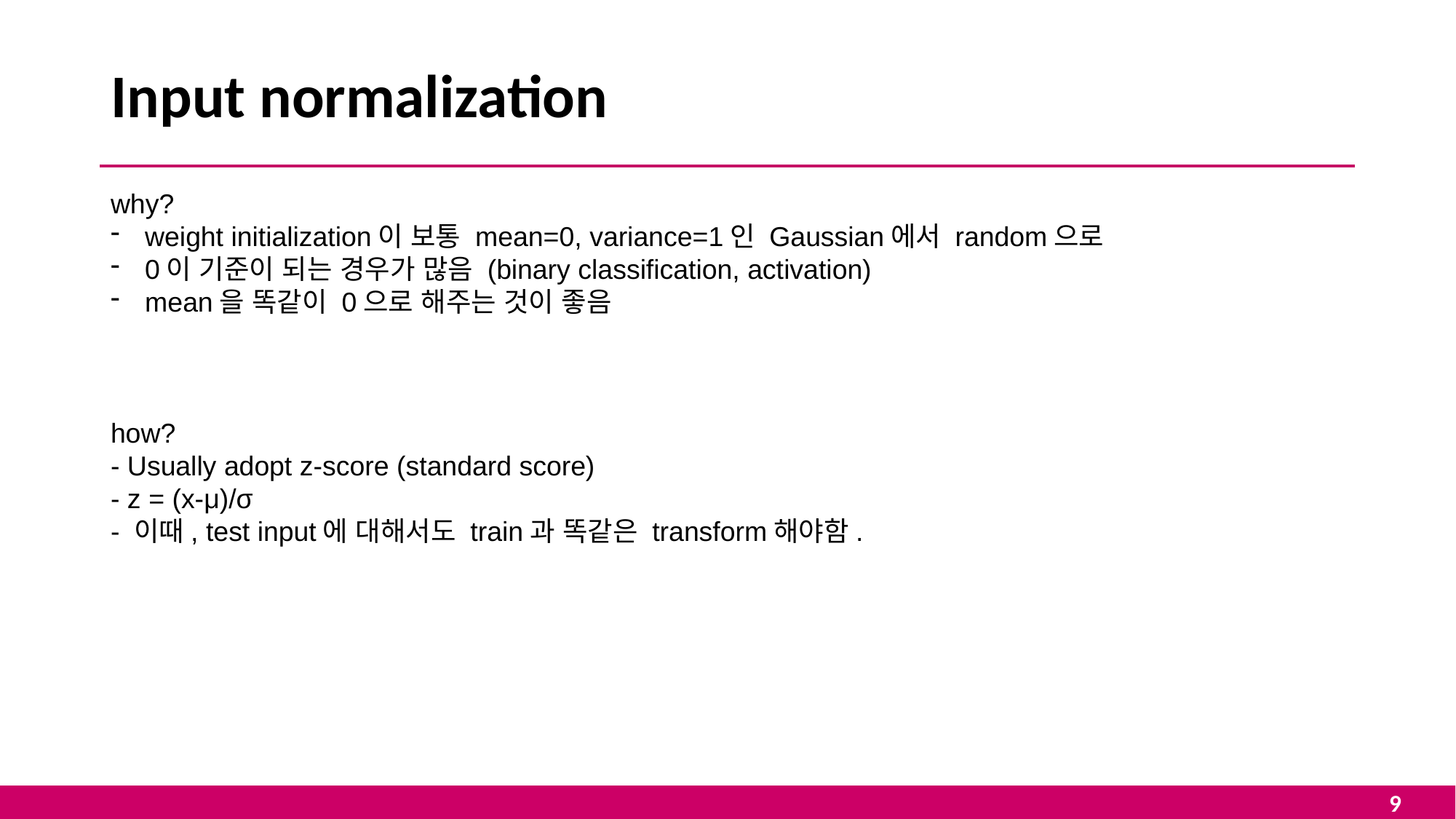

# Input normalization
why?
weight initialization이 보통 mean=0, variance=1인 Gaussian에서 random으로
0이 기준이 되는 경우가 많음 (binary classification, activation)
mean을 똑같이 0으로 해주는 것이 좋음

how?
- Usually adopt z-score (standard score)
- z = (x-μ)/σ
- 이때, test input에 대해서도 train과 똑같은 transform해야함.

9